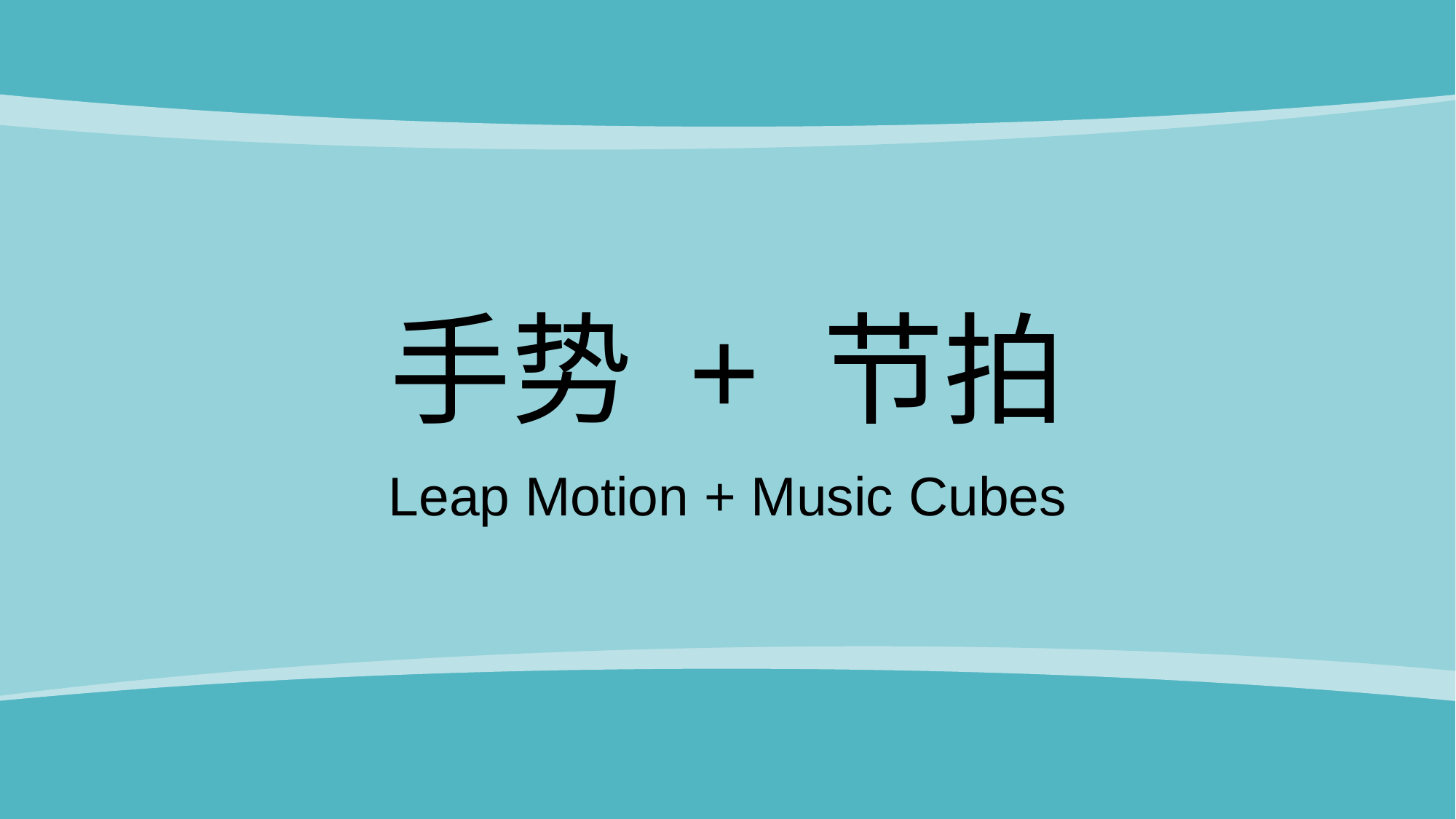

# 手势 + 节拍
Leap Motion + Music Cubes